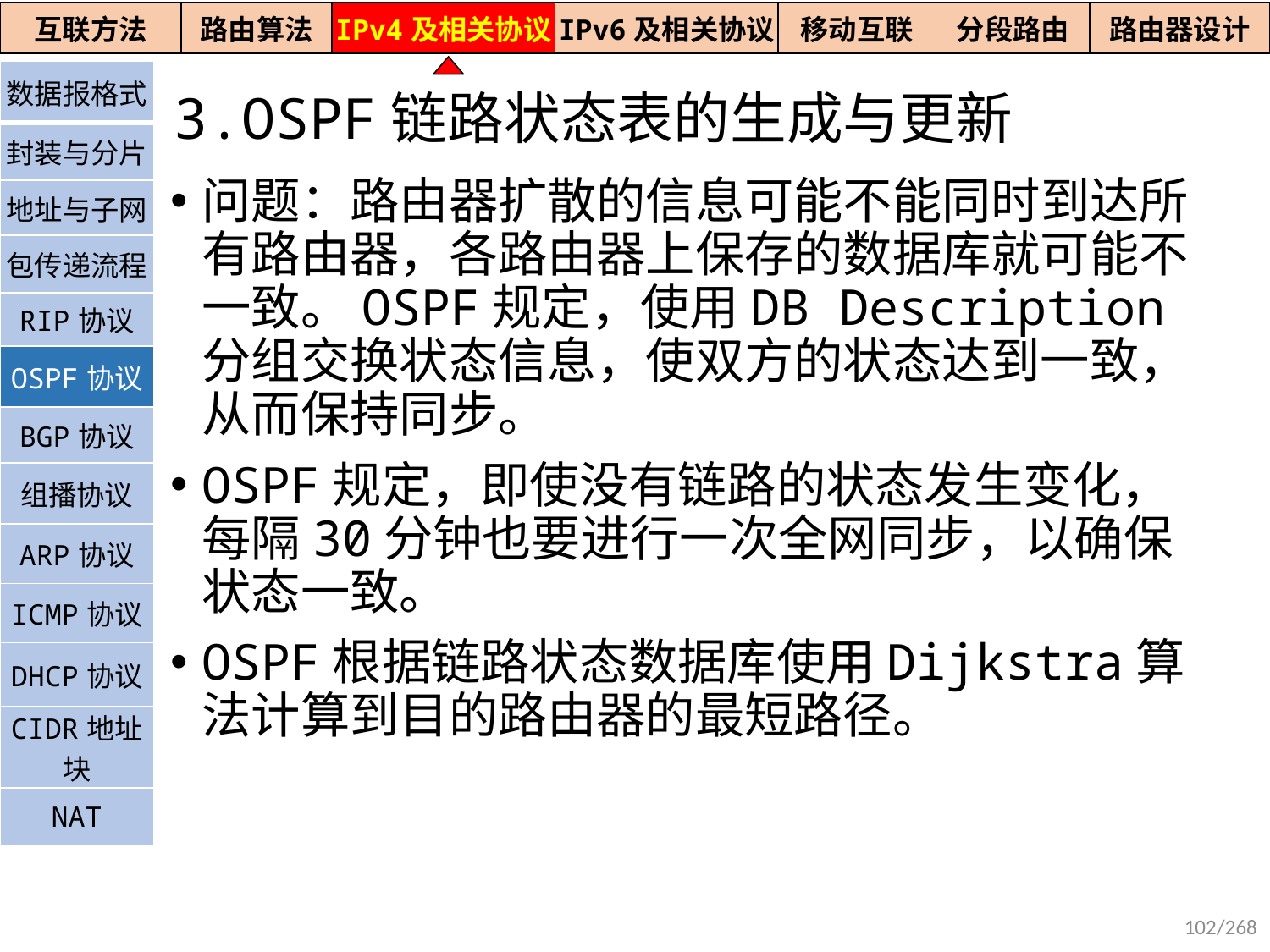

| 互联方法 | 路由算法 | IPv4及相关协议 | IPv6及相关协议 | 移动互联 | 分段路由 | 路由器设计 |
| --- | --- | --- | --- | --- | --- | --- |

| 数据报格式 |
| --- |
| 封装与分片 |
| 地址与子网 |
| 包传递流程 |
| RIP协议 |
| OSPF协议 |
| BGP协议 |
| 组播协议 |
| ARP协议 |
| ICMP协议 |
| DHCP协议 |
| CIDR地址块 |
| NAT |
3.OSPF链路状态表的生成与更新
问题：路由器扩散的信息可能不能同时到达所有路由器，各路由器上保存的数据库就可能不一致。OSPF规定，使用DB Description分组交换状态信息，使双方的状态达到一致，从而保持同步。
OSPF规定，即使没有链路的状态发生变化，每隔30分钟也要进行一次全网同步，以确保状态一致。
OSPF根据链路状态数据库使用Dijkstra算法计算到目的路由器的最短路径。
102/268